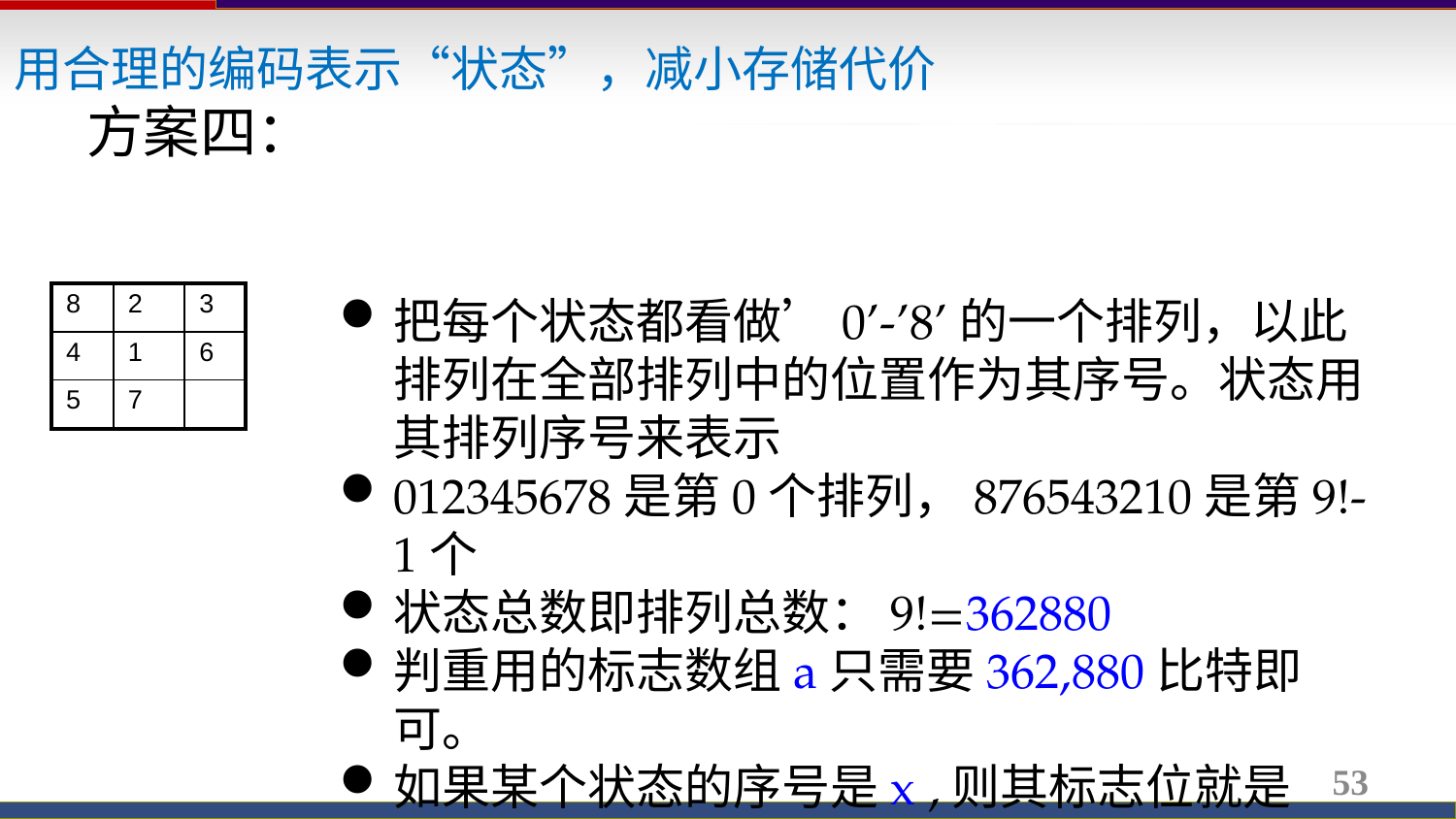

用合理的编码表示“状态”，减小存储代价
方案四：
| 8 | 2 | 3 |
| --- | --- | --- |
| 4 | 1 | 6 |
| 5 | 7 |  |
把每个状态都看做’0’-’8’的一个排列，以此排列在全部排列中的位置作为其序号。状态用其排列序号来表示
012345678是第0个排列，876543210是第9!-1个
状态总数即排列总数：9!=362880
判重用的标志数组a只需要362,880比特即可。
如果某个状态的序号是x ,则其标志位就是a[x/8]的第x%8位